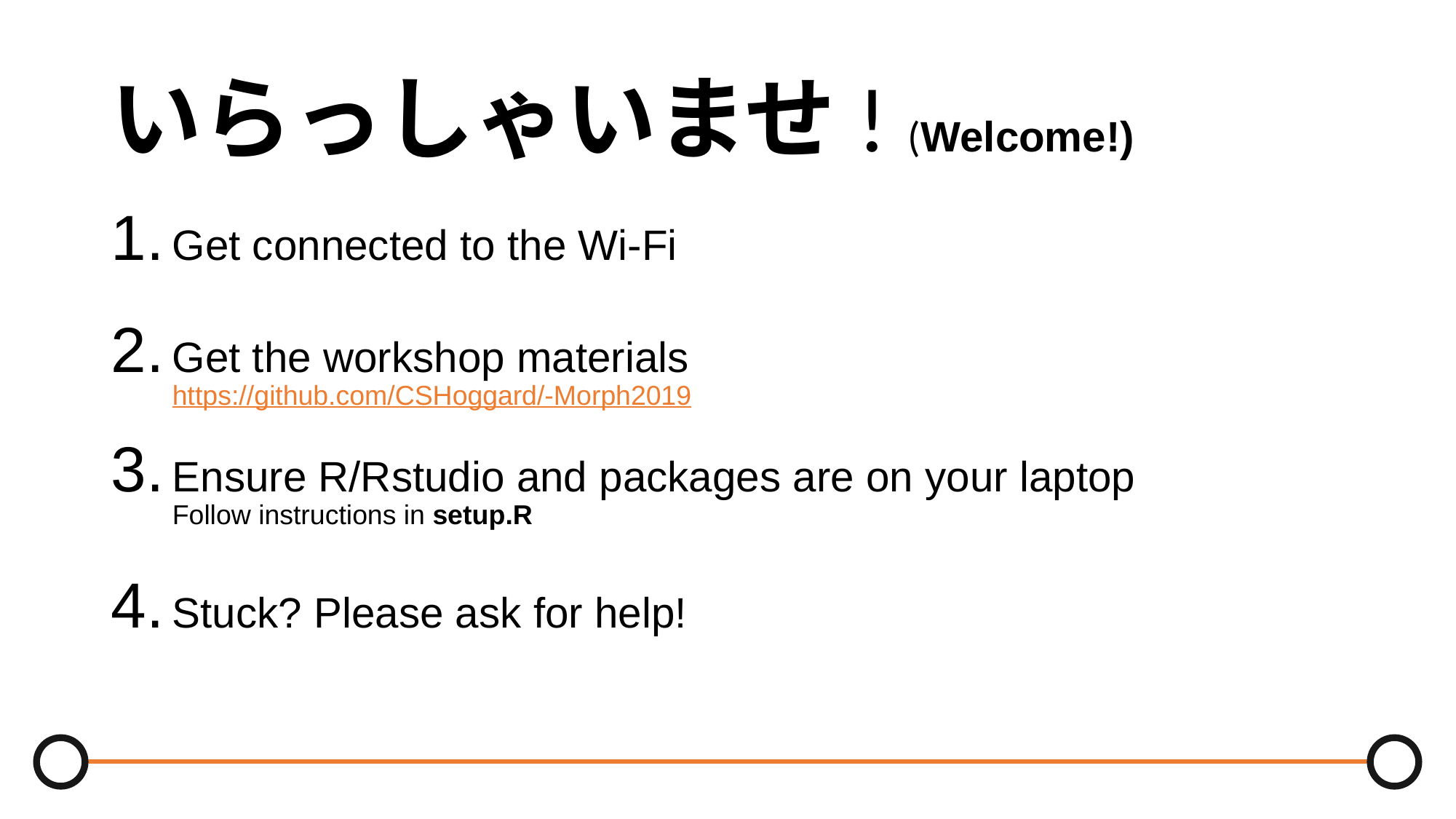

# いらっしゃいませ! (Welcome!)
Get connected to the Wi-Fi
Get the workshop materials
https://github.com/CSHoggard/-Morph2019
Ensure R/Rstudio and packages are on your laptop
Follow instructions in setup.R
Stuck? Please ask for help!